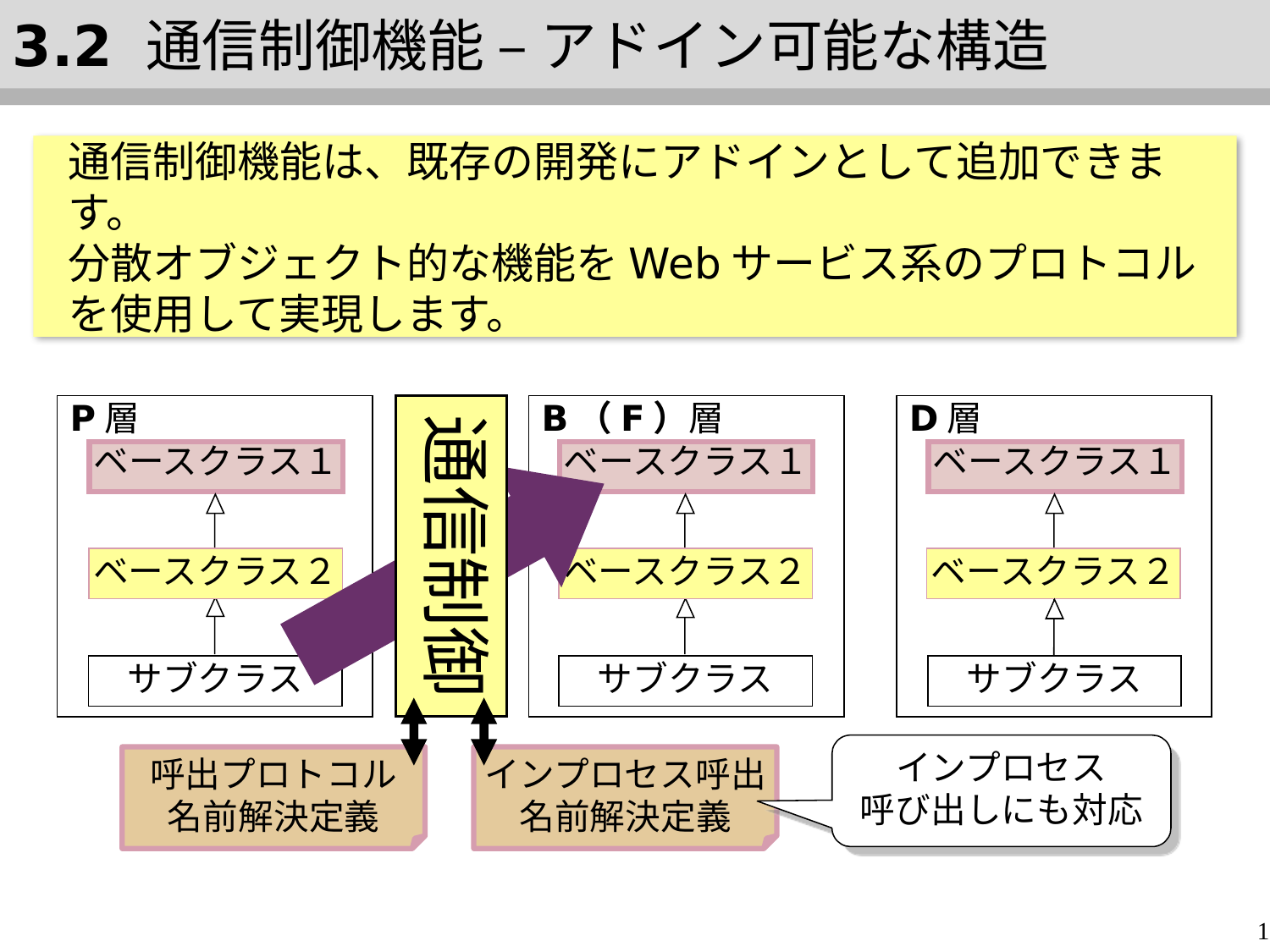

3.2 通信制御機能 – アドイン可能な構造
通信制御機能は、既存の開発にアドインとして追加できます。
分散オブジェクト的な機能をWebサービス系のプロトコルを使用して実現します。
 P層
ベースクラス１

ベースクラス２

サブクラス
 B（F）層
 D層
ベースクラス１
ベースクラス１

ベースクラス２
ベースクラス２

サブクラス
サブクラス
通信制御

呼出プロトコル
名前解決定義
インプロセス呼出
名前解決定義

インプロセス
呼び出しにも対応